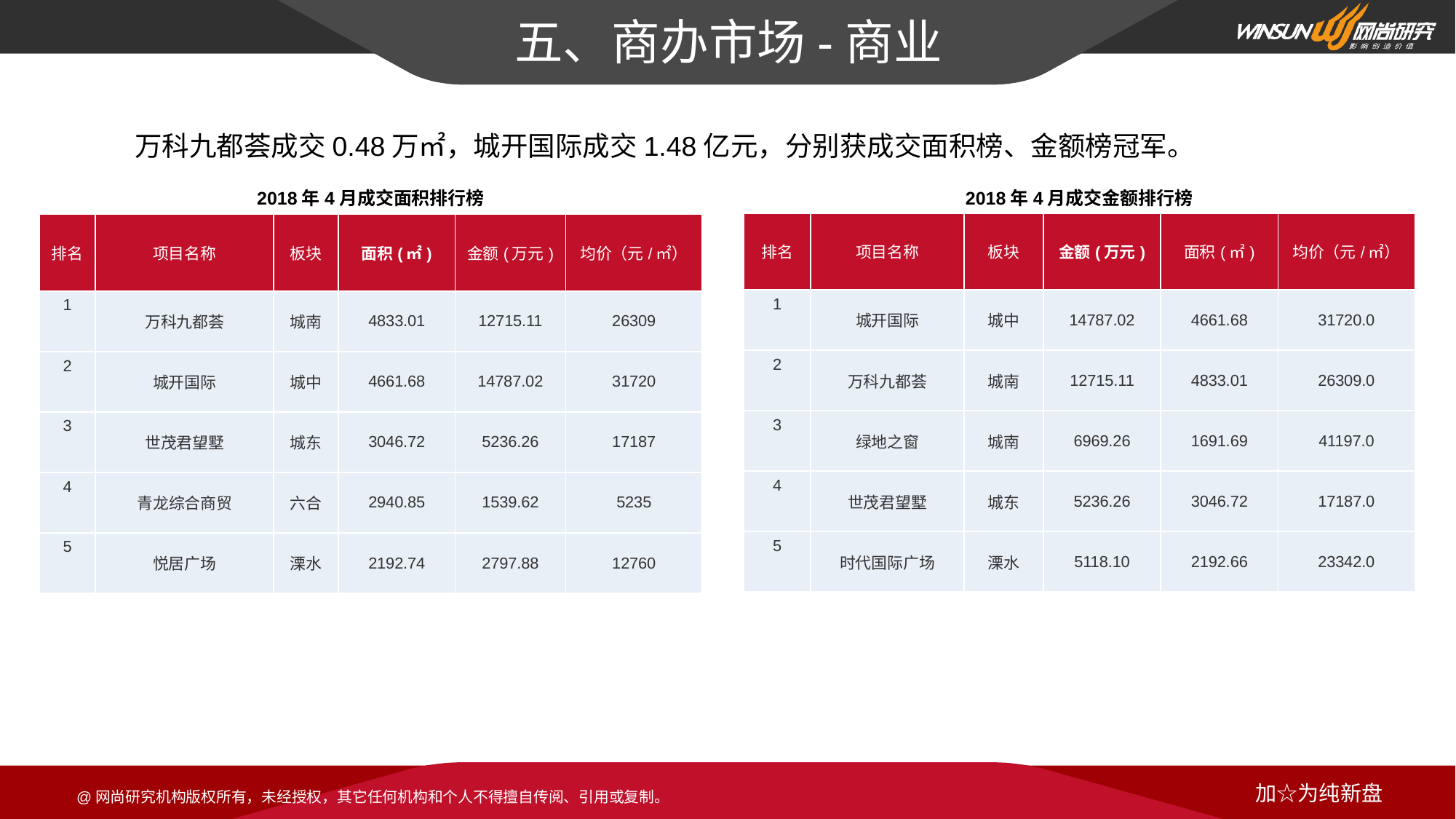

# 五、商办市场-商业
万科九都荟成交0.48万㎡，城开国际成交1.48亿元，分别获成交面积榜、金额榜冠军。
2018年4月成交面积排行榜
2018年4月成交金额排行榜
| 排名 | 项目名称 | 板块 | 金额(万元) | 面积(㎡) | 均价（元/㎡） |
| --- | --- | --- | --- | --- | --- |
| 1 | 城开国际 | 城中 | 14787.02 | 4661.68 | 31720.0 |
| 2 | 万科九都荟 | 城南 | 12715.11 | 4833.01 | 26309.0 |
| 3 | 绿地之窗 | 城南 | 6969.26 | 1691.69 | 41197.0 |
| 4 | 世茂君望墅 | 城东 | 5236.26 | 3046.72 | 17187.0 |
| 5 | 时代国际广场 | 溧水 | 5118.10 | 2192.66 | 23342.0 |
| 排名 | 项目名称 | 板块 | 面积(㎡) | 金额(万元) | 均价（元/㎡） |
| --- | --- | --- | --- | --- | --- |
| 1 | 万科九都荟 | 城南 | 4833.01 | 12715.11 | 26309 |
| 2 | 城开国际 | 城中 | 4661.68 | 14787.02 | 31720 |
| 3 | 世茂君望墅 | 城东 | 3046.72 | 5236.26 | 17187 |
| 4 | 青龙综合商贸 | 六合 | 2940.85 | 1539.62 | 5235 |
| 5 | 悦居广场 | 溧水 | 2192.74 | 2797.88 | 12760 |

加☆为纯新盘